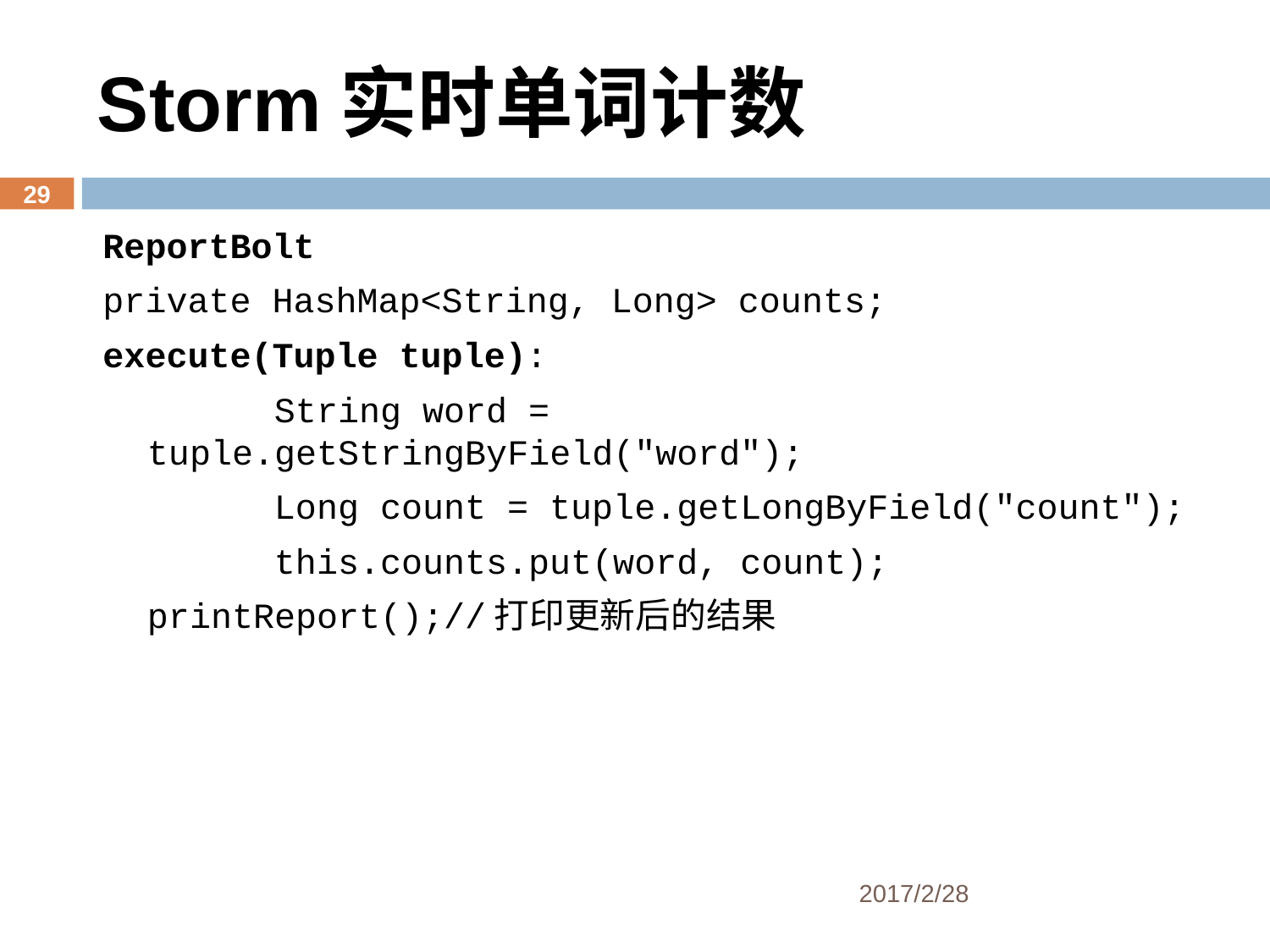

Storm实时单词计数
29
ReportBolt
private HashMap<String, Long> counts;
execute(Tuple tuple):
		String word = tuple.getStringByField("word");
		Long count = tuple.getLongByField("count");
		this.counts.put(word, count);
	printReport();//打印更新后的结果

2017/2/28